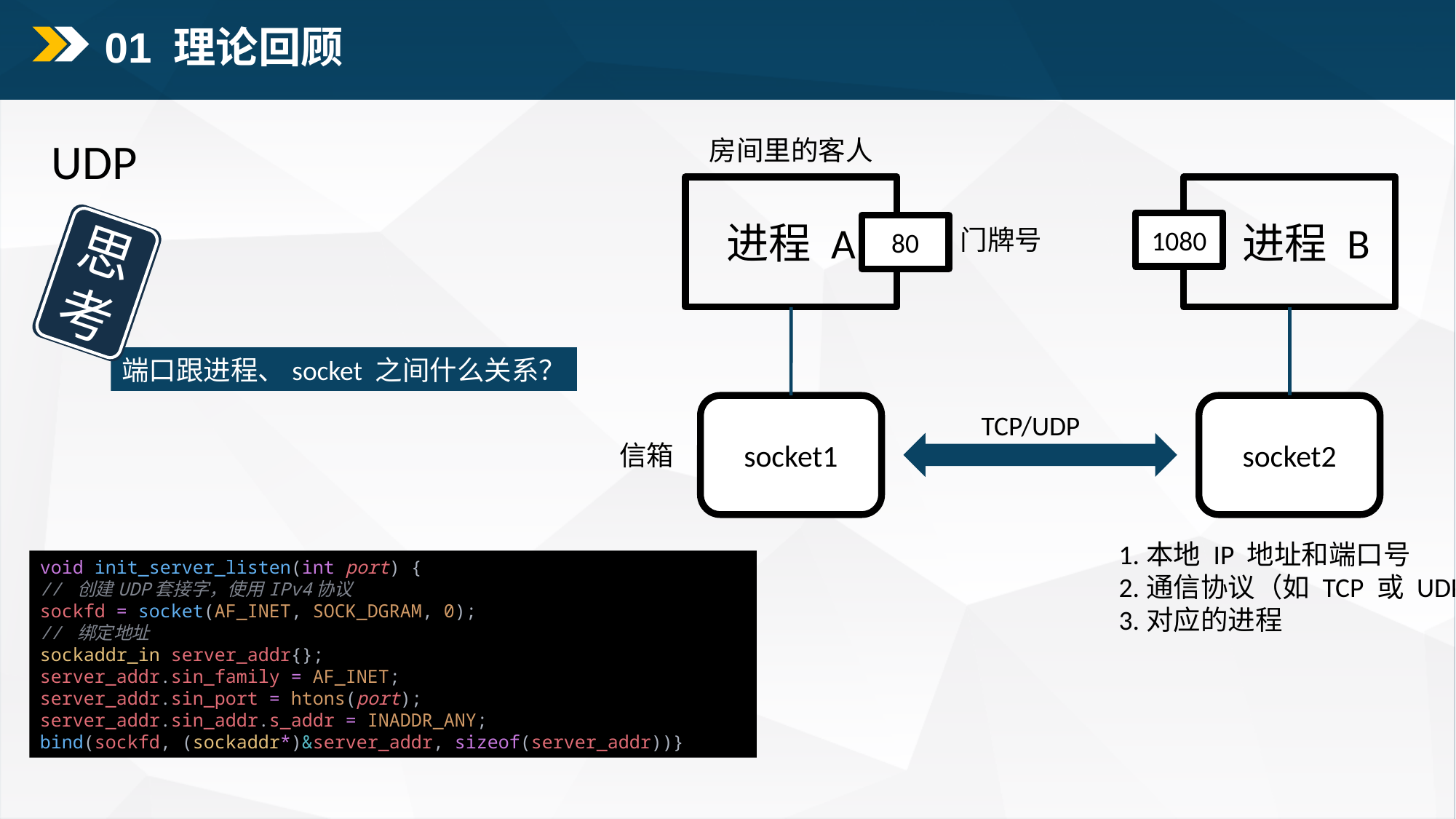

01 理论回顾

UDP
房间里的客人

进程 A
80

进程 B
1080

思考
端口跟进程、socket 之间什么关系？
门牌号
socket1
socket2
TCP/UDP
信箱

1.本地 IP 地址和端口号
2.通信协议（如 TCP 或 UDP）
3.对应的进程
void init_server_listen(int port) {
// 创建UDP套接字，使用IPv4协议
sockfd = socket(AF_INET, SOCK_DGRAM, 0);
// 绑定地址
sockaddr_in server_addr{};
server_addr.sin_family = AF_INET;
server_addr.sin_port = htons(port);
server_addr.sin_addr.s_addr = INADDR_ANY;
bind(sockfd, (sockaddr*)&server_addr, sizeof(server_addr))}